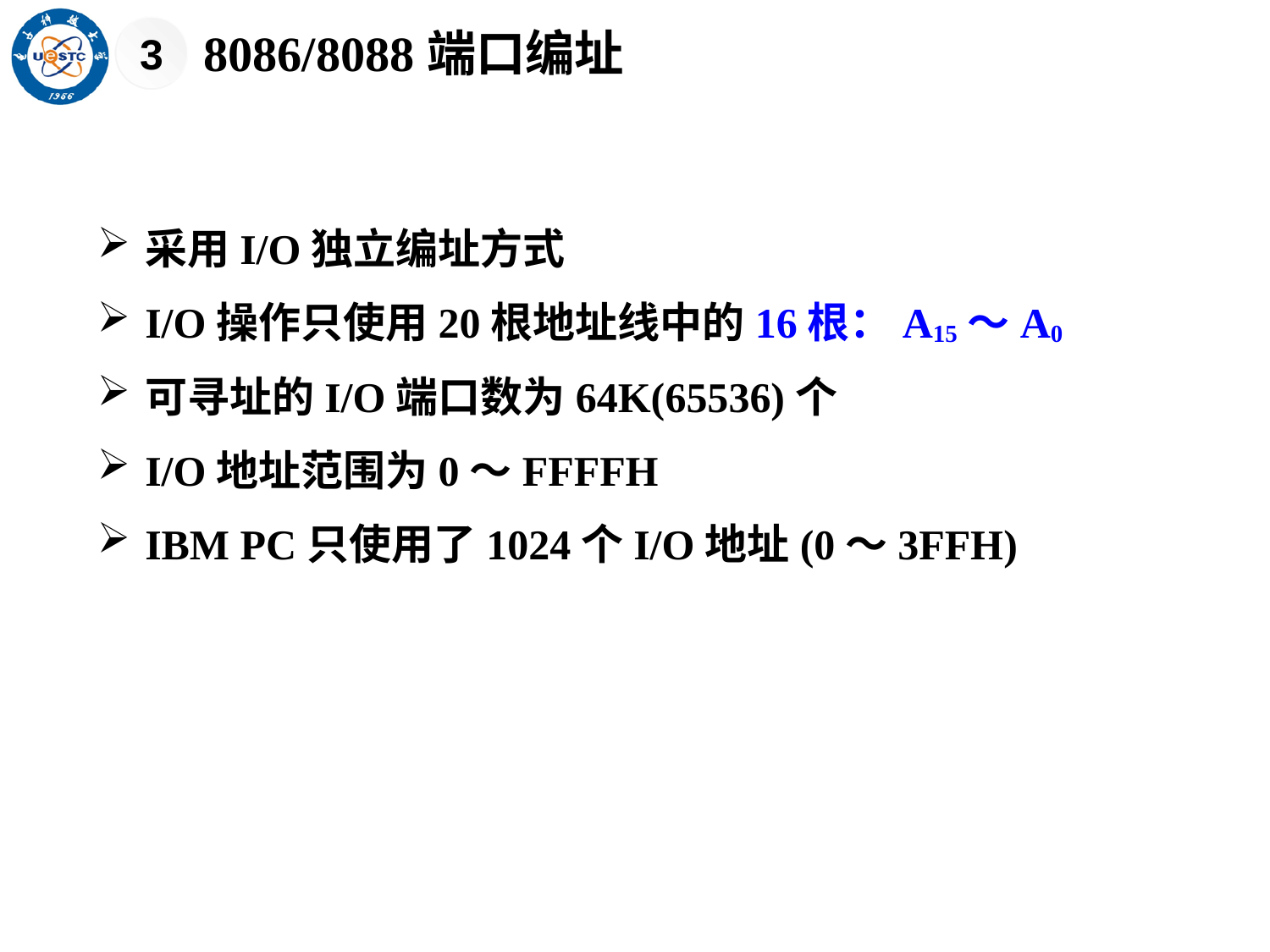

3
8086/8088端口编址
采用I/O独立编址方式
I/O操作只使用20根地址线中的16根：A15～A0
可寻址的I/O端口数为64K(65536)个
I/O地址范围为0～FFFFH
IBM PC只使用了1024个I/O地址(0～3FFH)